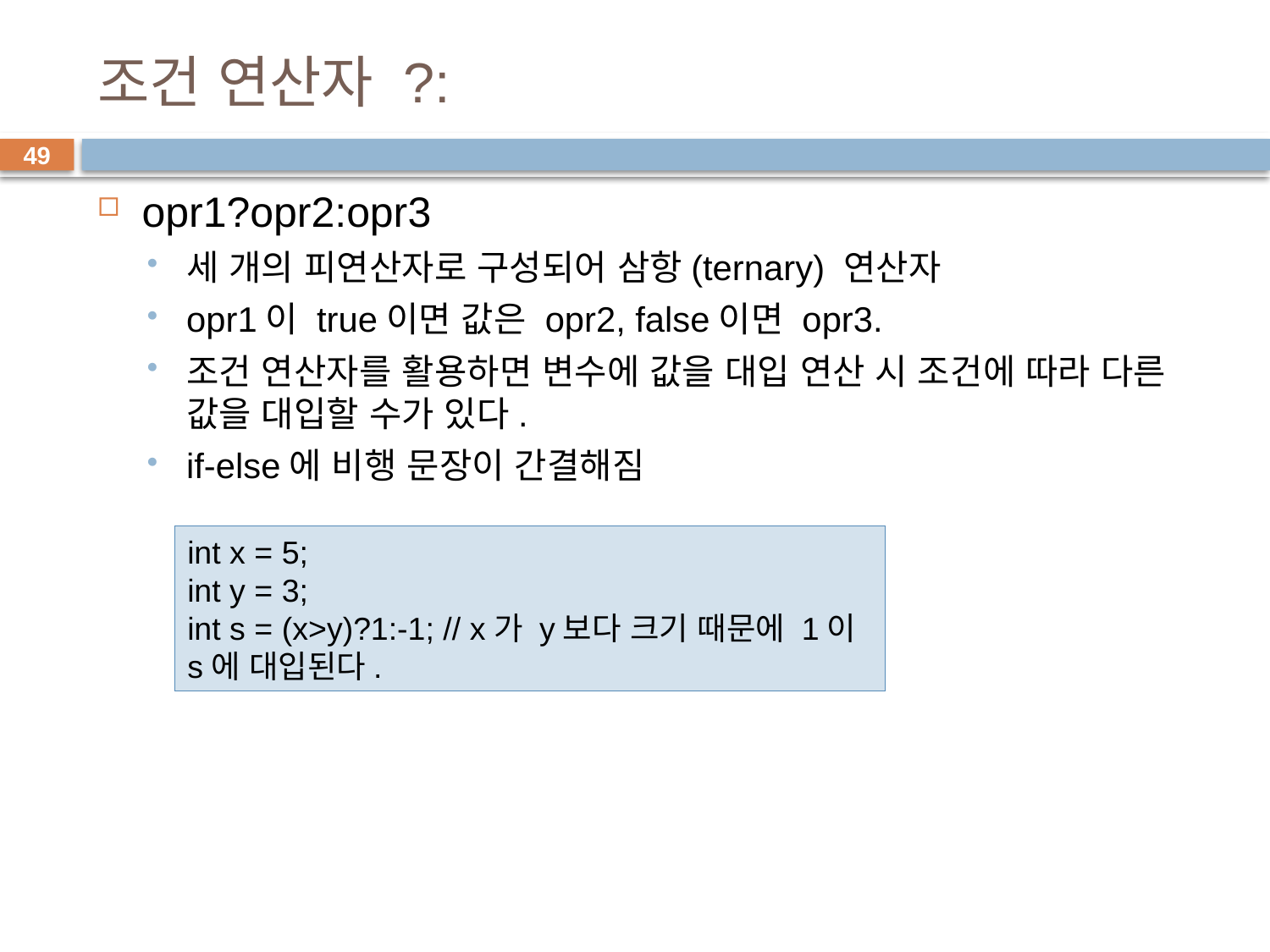

# 조건 연산자 ?:
49
opr1?opr2:opr3
세 개의 피연산자로 구성되어 삼항(ternary) 연산자
opr1이 true이면 값은 opr2, false이면 opr3.
조건 연산자를 활용하면 변수에 값을 대입 연산 시 조건에 따라 다른 값을 대입할 수가 있다.
if-else에 비행 문장이 간결해짐

int x = 5;
int y = 3;
int s = (x>y)?1:-1; // x가 y보다 크기 때문에 1이 s에 대입된다.